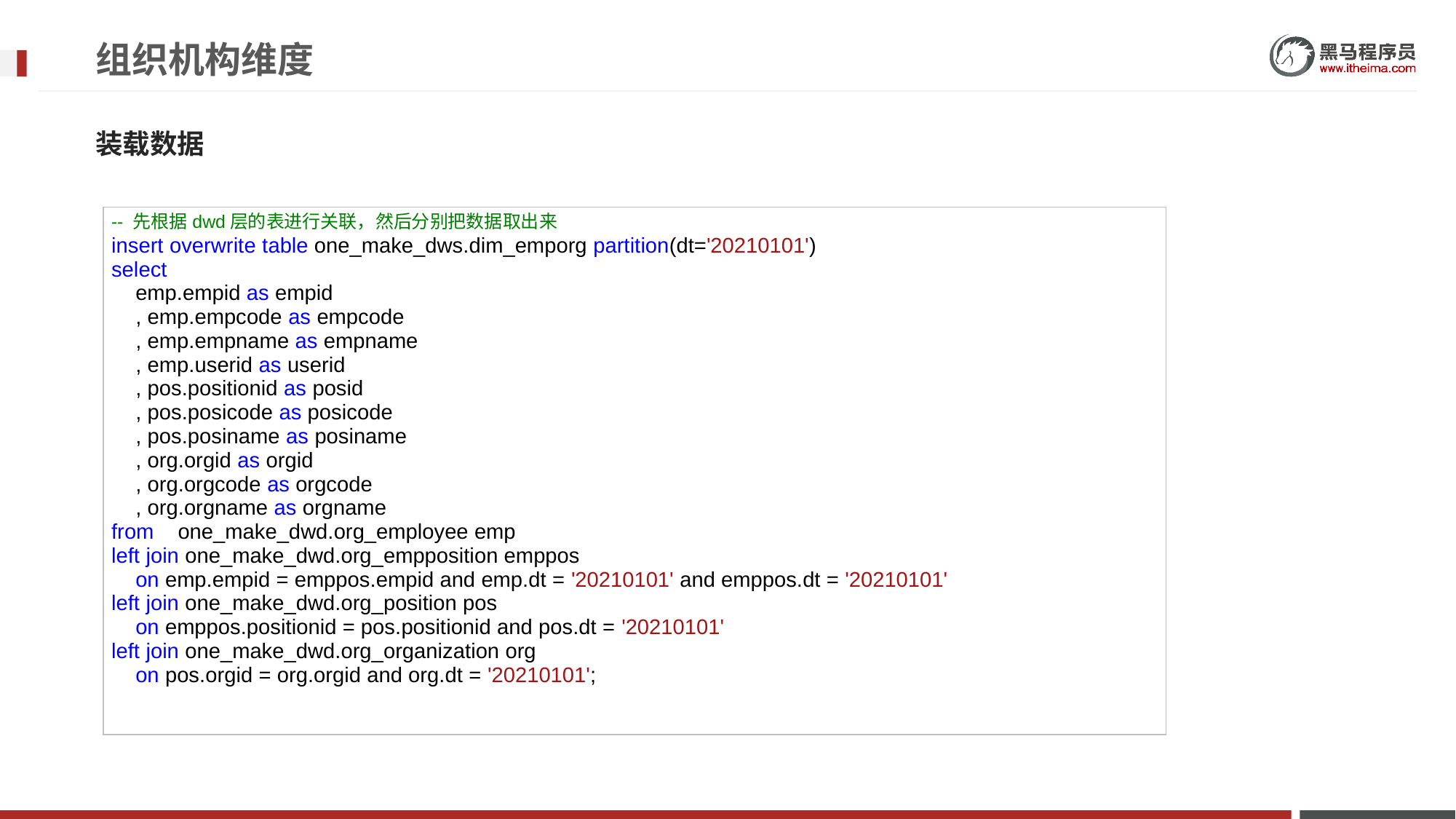

# 组织机构维度
装载数据
| -- 先根据dwd层的表进行关联，然后分别把数据取出来 insert overwrite table one\_make\_dws.dim\_emporg partition(dt='20210101') select emp.empid as empid , emp.empcode as empcode , emp.empname as empname , emp.userid as userid , pos.positionid as posid , pos.posicode as posicode , pos.posiname as posiname , org.orgid as orgid , org.orgcode as orgcode , org.orgname as orgname from one\_make\_dwd.org\_employee emp left join one\_make\_dwd.org\_empposition emppos on emp.empid = emppos.empid and emp.dt = '20210101' and emppos.dt = '20210101' left join one\_make\_dwd.org\_position pos on emppos.positionid = pos.positionid and pos.dt = '20210101' left join one\_make\_dwd.org\_organization org on pos.orgid = org.orgid and org.dt = '20210101'; |
| --- |